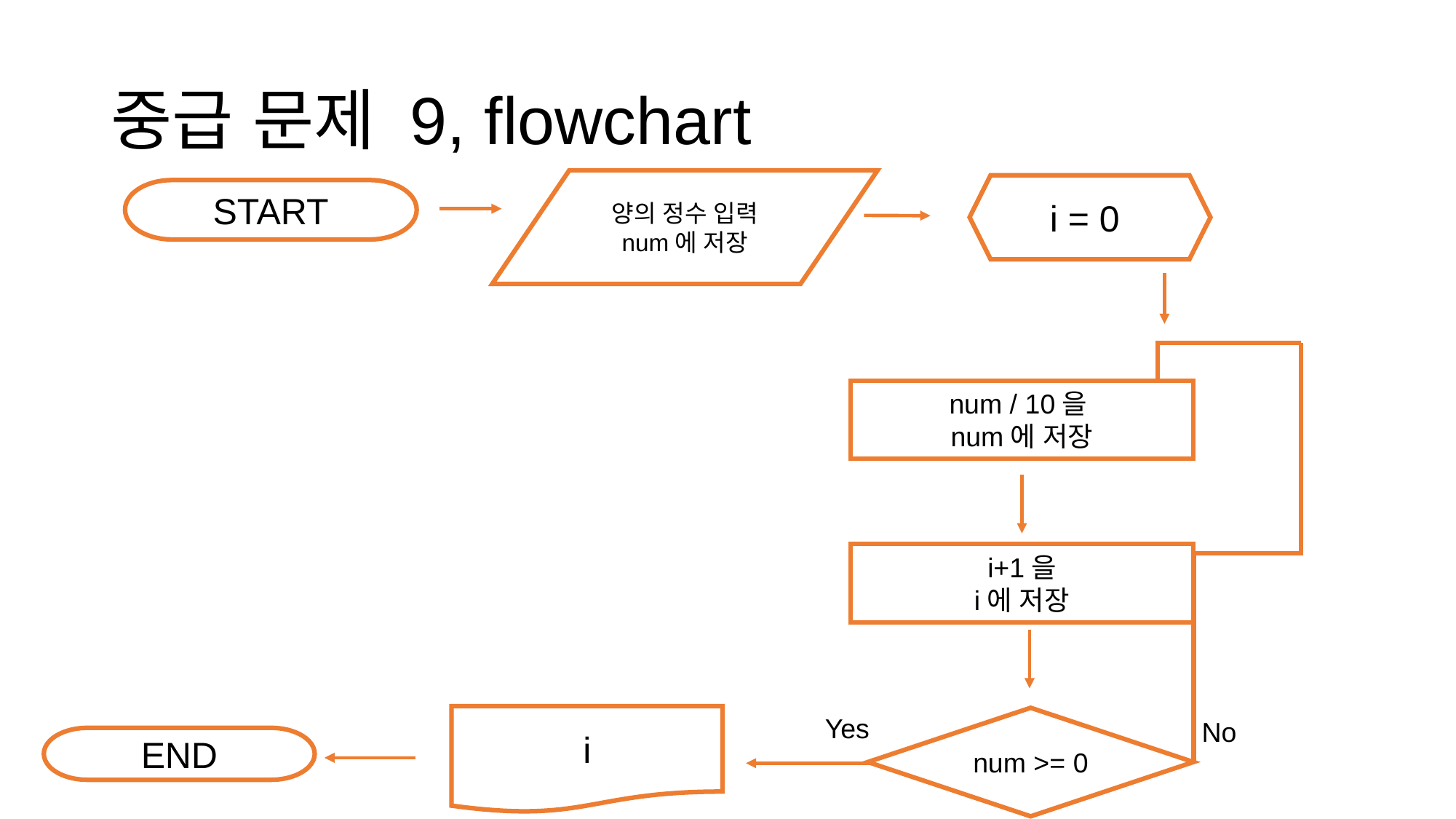

# 중급 문제 9, flowchart
양의 정수 입력
num에 저장
START
i = 0
num / 10을
num에 저장
i+1을
i에 저장
i
Yes
num >= 0
No
END